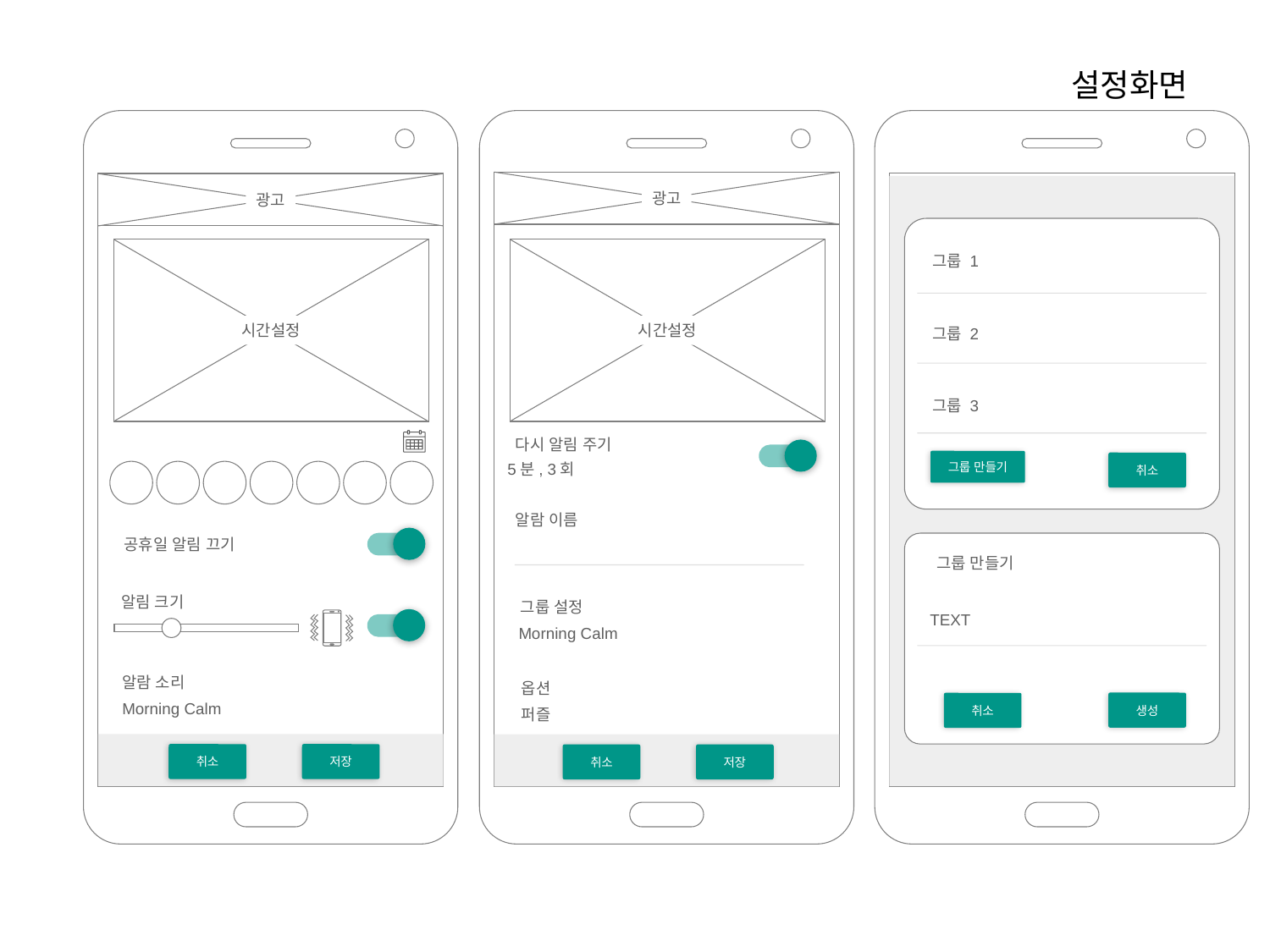

설정화면

광고

광고

시간설정

시간설정
그룹 1
그룹 2
그룹 3
다시 알림 주기

5분, 3회

그룹 만들기
취소

알람 이름

공휴일 알림 끄기

그룹 만들기
알림 크기

그룹 설정
TEXT
Morning Calm
알람 소리
옵션
생성
취소
Morning Calm
퍼즐

취소
저장
취소
저장